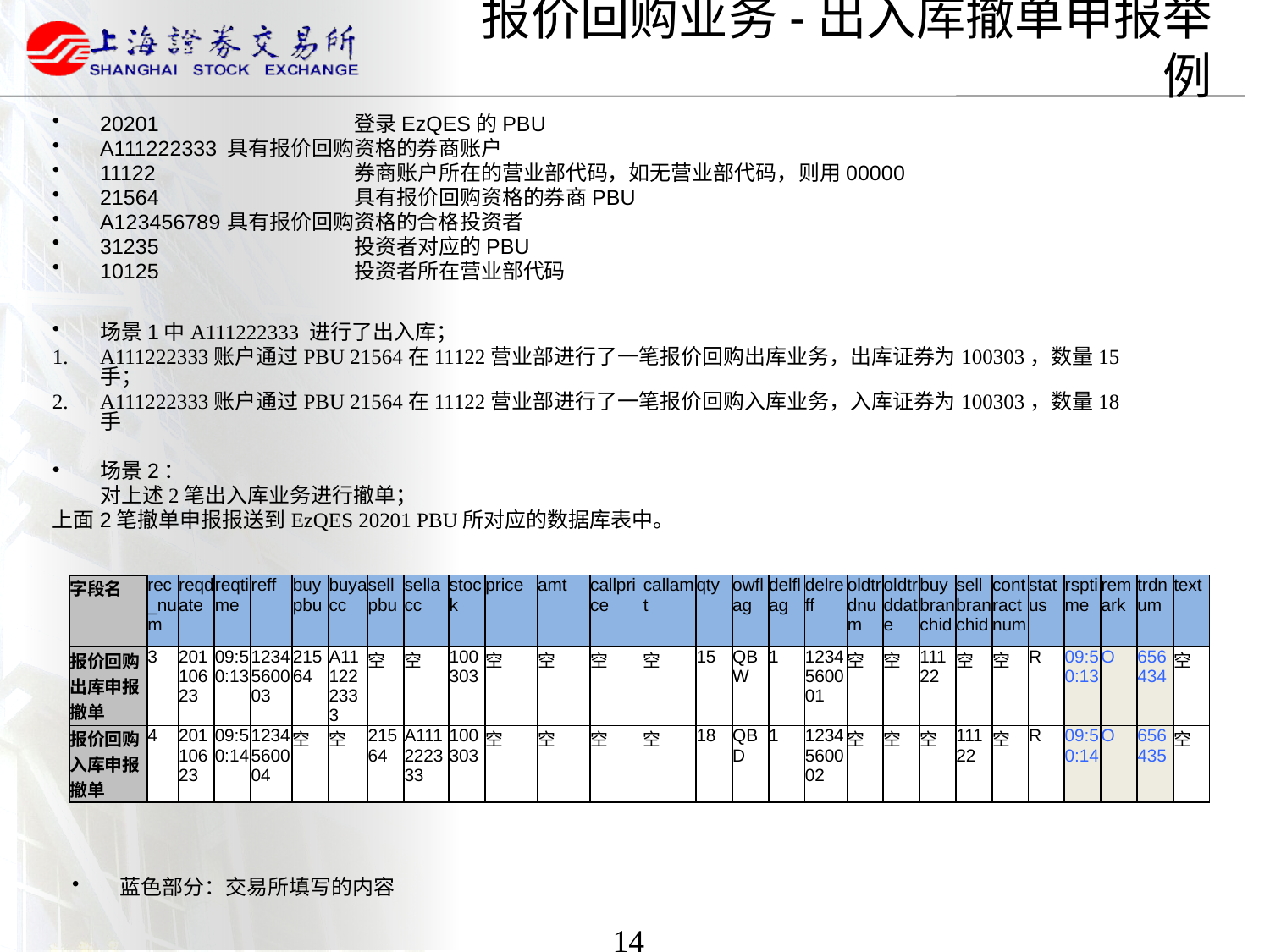

# 报价回购业务-出入库撤单申报举例
20201		登录EzQES的PBU
A111222333	具有报价回购资格的券商账户
11122		券商账户所在的营业部代码，如无营业部代码，则用00000
21564		具有报价回购资格的券商PBU
A123456789	具有报价回购资格的合格投资者
31235		投资者对应的PBU
10125		投资者所在营业部代码

场景1中A111222333 进行了出入库；
A111222333账户通过PBU 21564在11122营业部进行了一笔报价回购出库业务，出库证券为100303，数量15手；
A111222333账户通过PBU 21564在11122营业部进行了一笔报价回购入库业务，入库证券为100303，数量18手

场景2：
	对上述2笔出入库业务进行撤单；
上面2笔撤单申报报送到EzQES 20201 PBU所对应的数据库表中。
| 字段名 | rec\_num | reqdate | reqtime | reff | buypbu | buyacc | sellpbu | sellacc | stock | price | amt | callprice | callamt | qty | owflag | delflag | delreff | oldtrdnum | oldtrddate | buybranchid | sellbranchid | contractnum | status | rsptime | remark | trdnum | text |
| --- | --- | --- | --- | --- | --- | --- | --- | --- | --- | --- | --- | --- | --- | --- | --- | --- | --- | --- | --- | --- | --- | --- | --- | --- | --- | --- | --- |
| 报价回购出库申报撤单 | 3 | 20110623 | 09:50:13 | 1234560003 | 21564 | A111222333 | 空 | 空 | 100303 | 空 | 空 | 空 | 空 | 15 | QBW | 1 | 1234560001 | 空 | 空 | 11122 | 空 | 空 | R | 09:50:13 | O | 656434 | 空 |
| 报价回购入库申报撤单 | 4 | 20110623 | 09:50:14 | 1234560004 | 空 | 空 | 21564 | A111222333 | 100303 | 空 | 空 | 空 | 空 | 18 | QBD | 1 | 1234560002 | 空 | 空 | 空 | 11122 | 空 | R | 09:50:14 | O | 656435 | 空 |
蓝色部分：交易所填写的内容
14